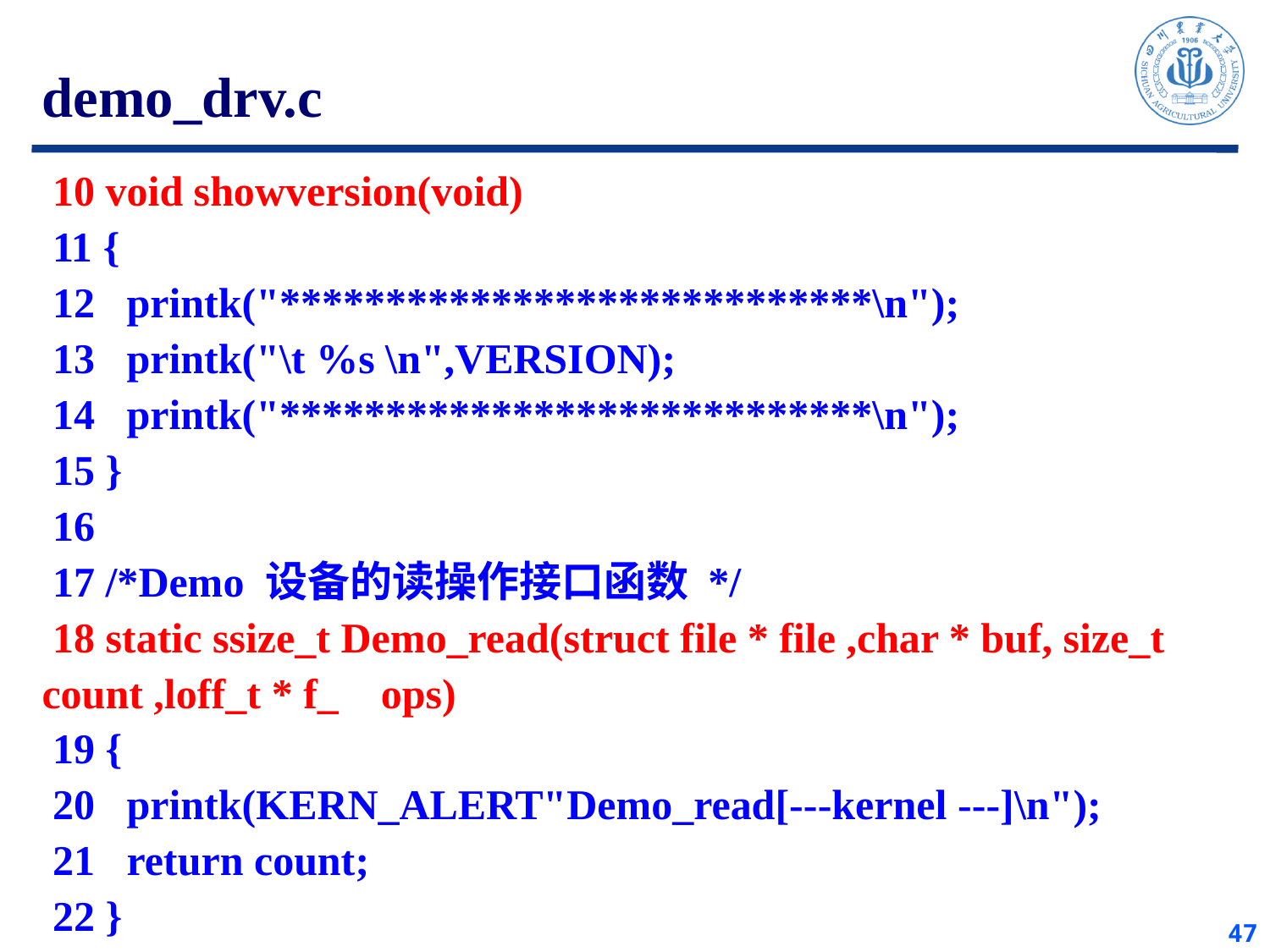

demo_drv.c
 10 void showversion(void)
 11 {
 12   printk("****************************\n");
 13   printk("\t %s \n",VERSION);
 14   printk("****************************\n");
 15 }
 16
 17 /*Demo 设备的读操作接口函数 */
 18 static ssize_t Demo_read(struct file * file ,char * buf, size_t count ,loff_t * f_    ops)
 19 {
 20   printk(KERN_ALERT"Demo_read[---kernel ---]\n");
 21   return count;
 22 }